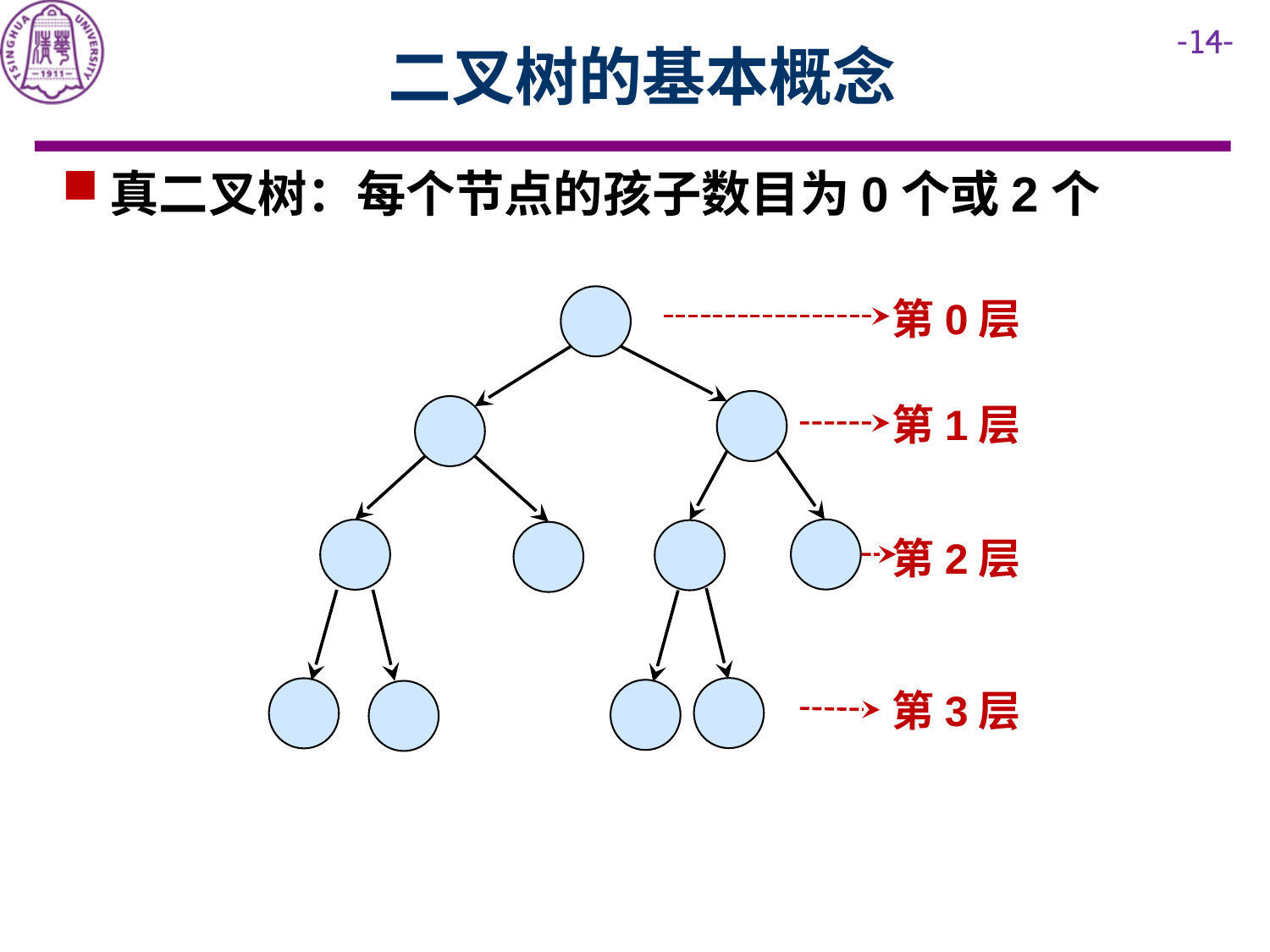

# 二叉树的基本概念
真二叉树：每个节点的孩子数目为0个或2个

第0层

第1层

第2层

第3层